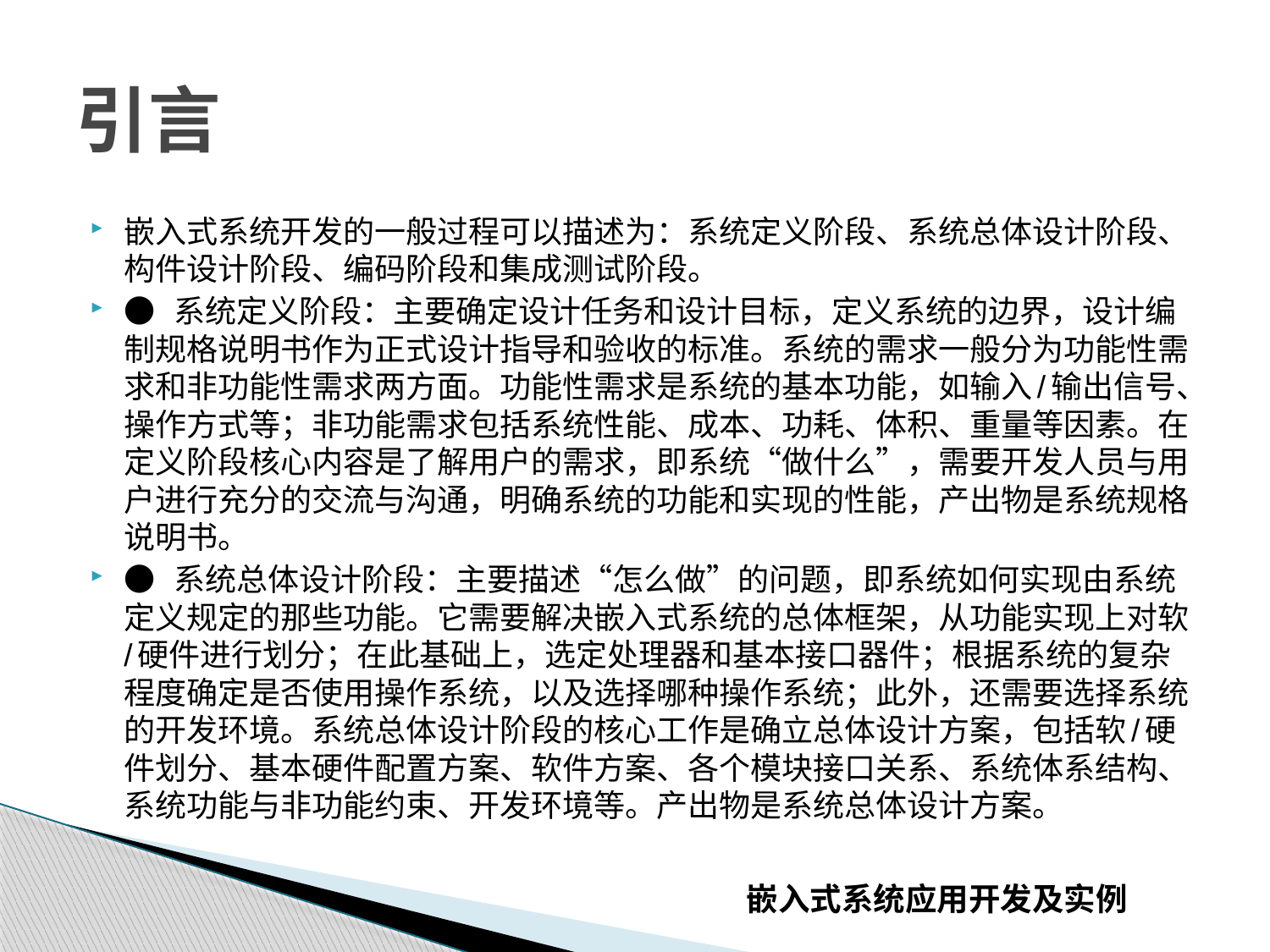

# 引言
嵌入式系统开发的一般过程可以描述为：系统定义阶段、系统总体设计阶段、构件设计阶段、编码阶段和集成测试阶段。
●  系统定义阶段：主要确定设计任务和设计目标，定义系统的边界，设计编制规格说明书作为正式设计指导和验收的标准。系统的需求一般分为功能性需求和非功能性需求两方面。功能性需求是系统的基本功能，如输入/输出信号、操作方式等；非功能需求包括系统性能、成本、功耗、体积、重量等因素。在定义阶段核心内容是了解用户的需求，即系统“做什么”，需要开发人员与用户进行充分的交流与沟通，明确系统的功能和实现的性能，产出物是系统规格说明书。
●  系统总体设计阶段：主要描述“怎么做”的问题，即系统如何实现由系统定义规定的那些功能。它需要解决嵌入式系统的总体框架，从功能实现上对软/硬件进行划分；在此基础上，选定处理器和基本接口器件；根据系统的复杂程度确定是否使用操作系统，以及选择哪种操作系统；此外，还需要选择系统的开发环境。系统总体设计阶段的核心工作是确立总体设计方案，包括软/硬件划分、基本硬件配置方案、软件方案、各个模块接口关系、系统体系结构、系统功能与非功能约束、开发环境等。产出物是系统总体设计方案。

嵌入式系统应用开发及实例